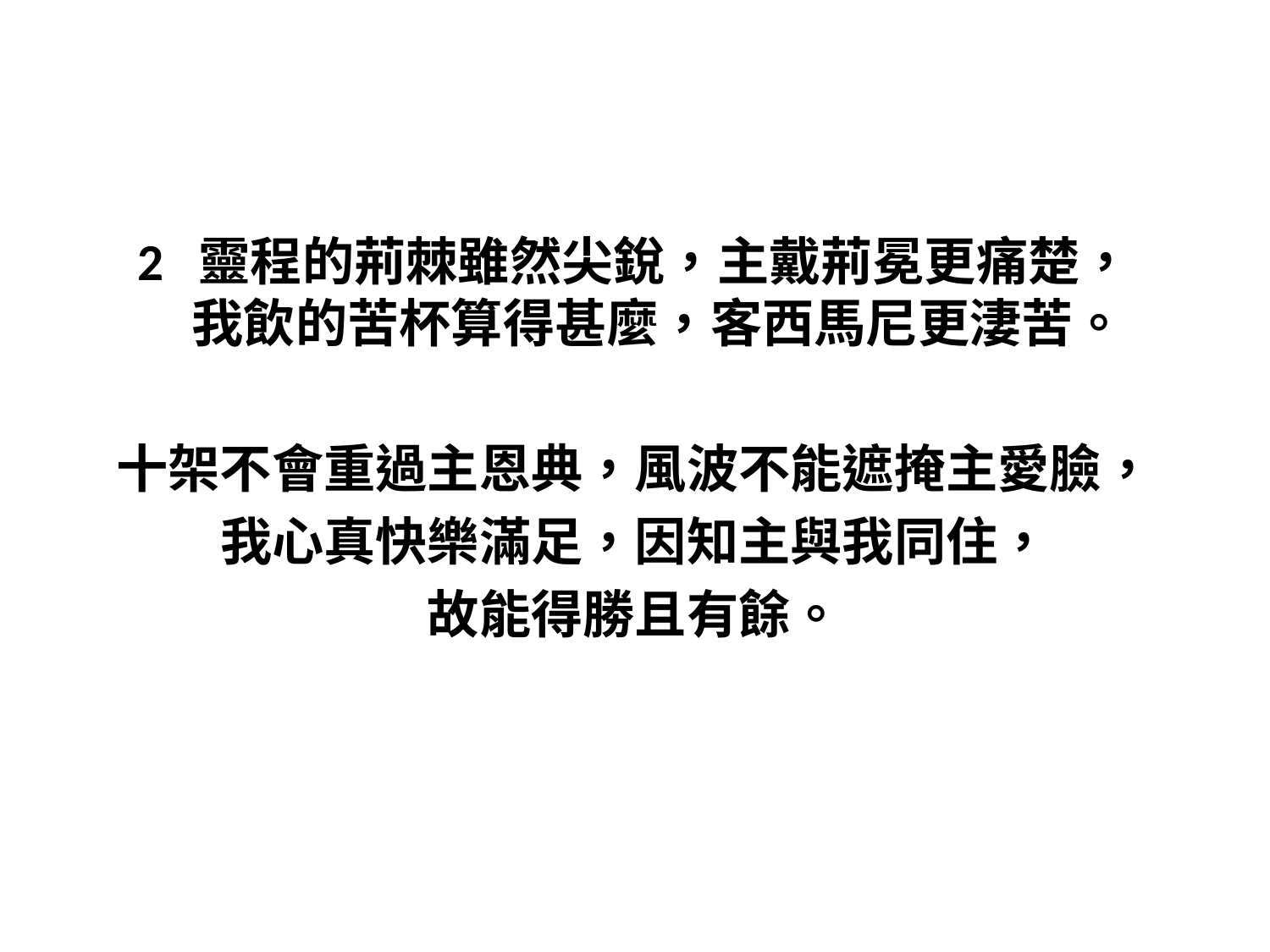

#
2  靈程的荊棘雖然尖銳，主戴荊冕更痛楚，
我飲的苦杯算得甚麼，客西馬尼更淒苦。

十架不會重過主恩典，風波不能遮掩主愛臉，
我心真快樂滿足，因知主與我同住，
故能得勝且有餘。